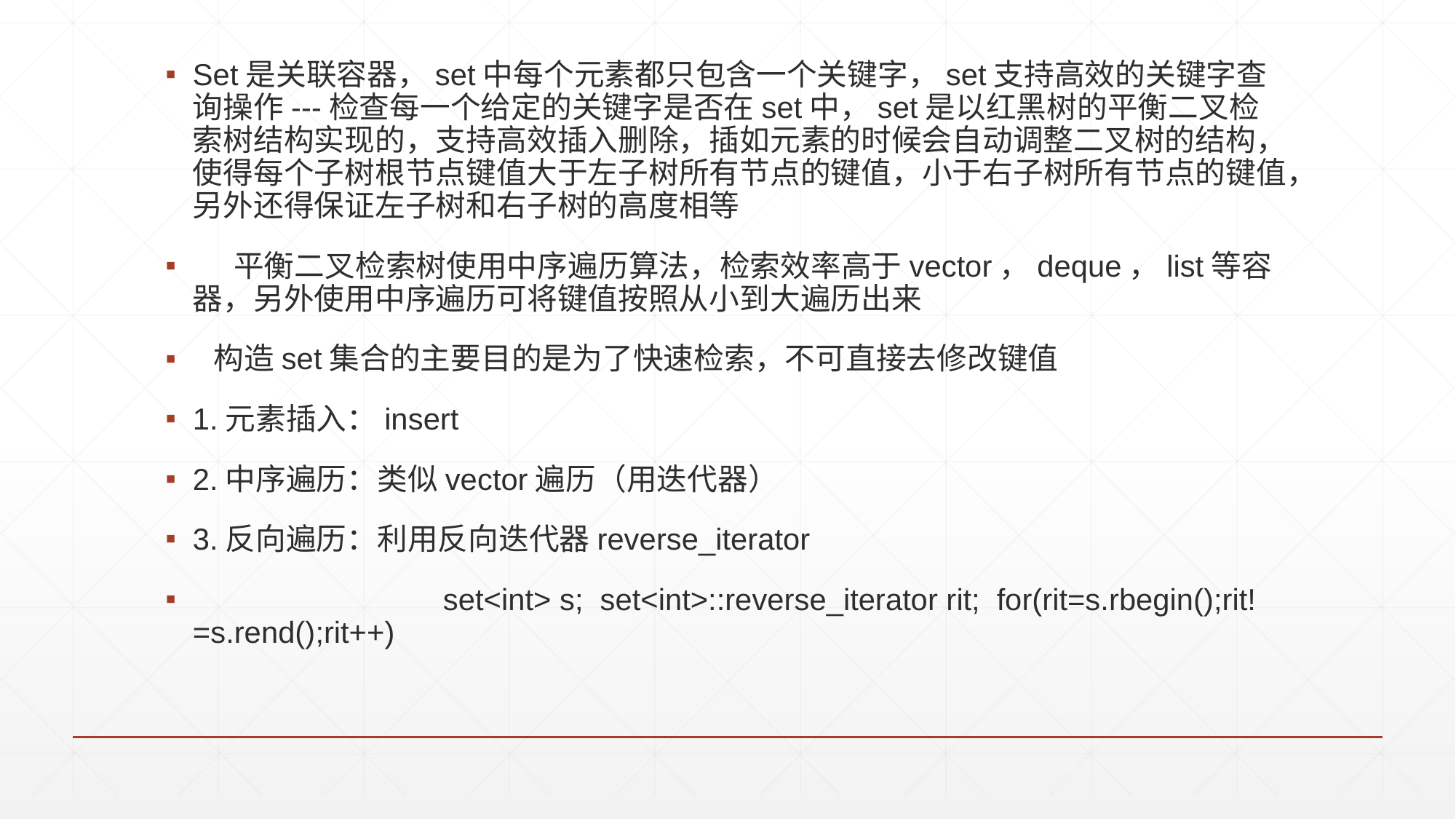

Set是关联容器，set中每个元素都只包含一个关键字，set支持高效的关键字查询操作---检查每一个给定的关键字是否在set中，set是以红黑树的平衡二叉检索树结构实现的，支持高效插入删除，插如元素的时候会自动调整二叉树的结构，使得每个子树根节点键值大于左子树所有节点的键值，小于右子树所有节点的键值，另外还得保证左子树和右子树的高度相等
     平衡二叉检索树使用中序遍历算法，检索效率高于vector，deque，list等容器，另外使用中序遍历可将键值按照从小到大遍历出来
  构造set集合的主要目的是为了快速检索，不可直接去修改键值
1.元素插入：insert
2.中序遍历：类似vector遍历（用迭代器）
3.反向遍历：利用反向迭代器reverse_iterator
　　　　　　　　set<int> s;  set<int>::reverse_iterator rit;  for(rit=s.rbegin();rit!=s.rend();rit++)